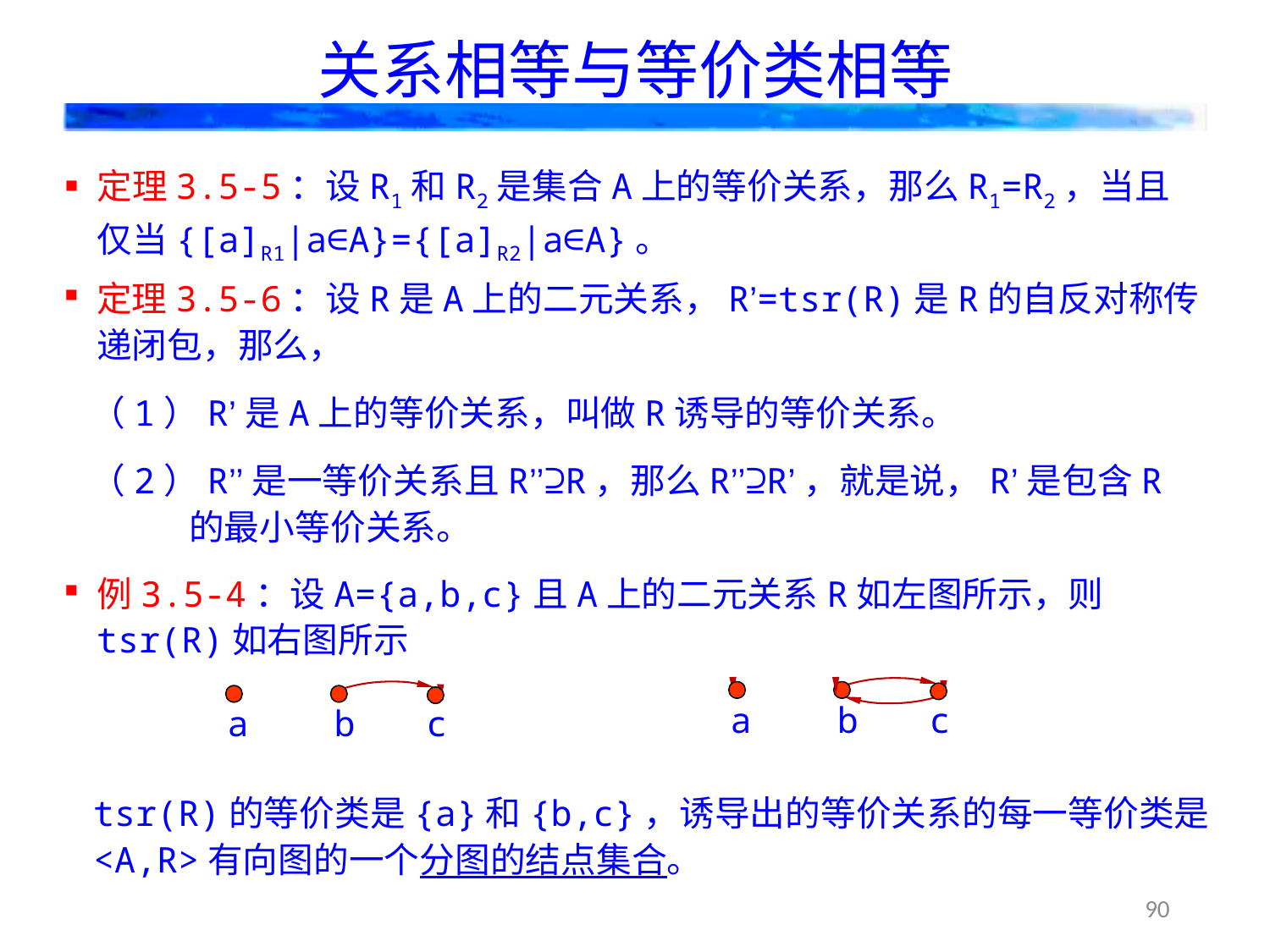

# 关系相等与等价类相等
定理3.5-5：设R1和R2是集合A上的等价关系，那么R1=R2，当且仅当{[a]R1|a∈A}={[a]R2|a∈A}。
定理3.5-6：设R是A上的二元关系，R’=tsr(R)是R的自反对称传递闭包，那么，
（1）R’是A上的等价关系，叫做R诱导的等价关系。
（2）R’’是一等价关系且R’’⊇R，那么R’’⊇R’，就是说，R’是包含R的最小等价关系。

c
a
b
例3.5-4：设A={a,b,c}且A上的二元关系R如左图所示，则tsr(R)如右图所示

c
a
b
tsr(R)的等价类是{a}和{b,c}，诱导出的等价关系的每一等价类是<A,R>有向图的一个分图的结点集合。
90